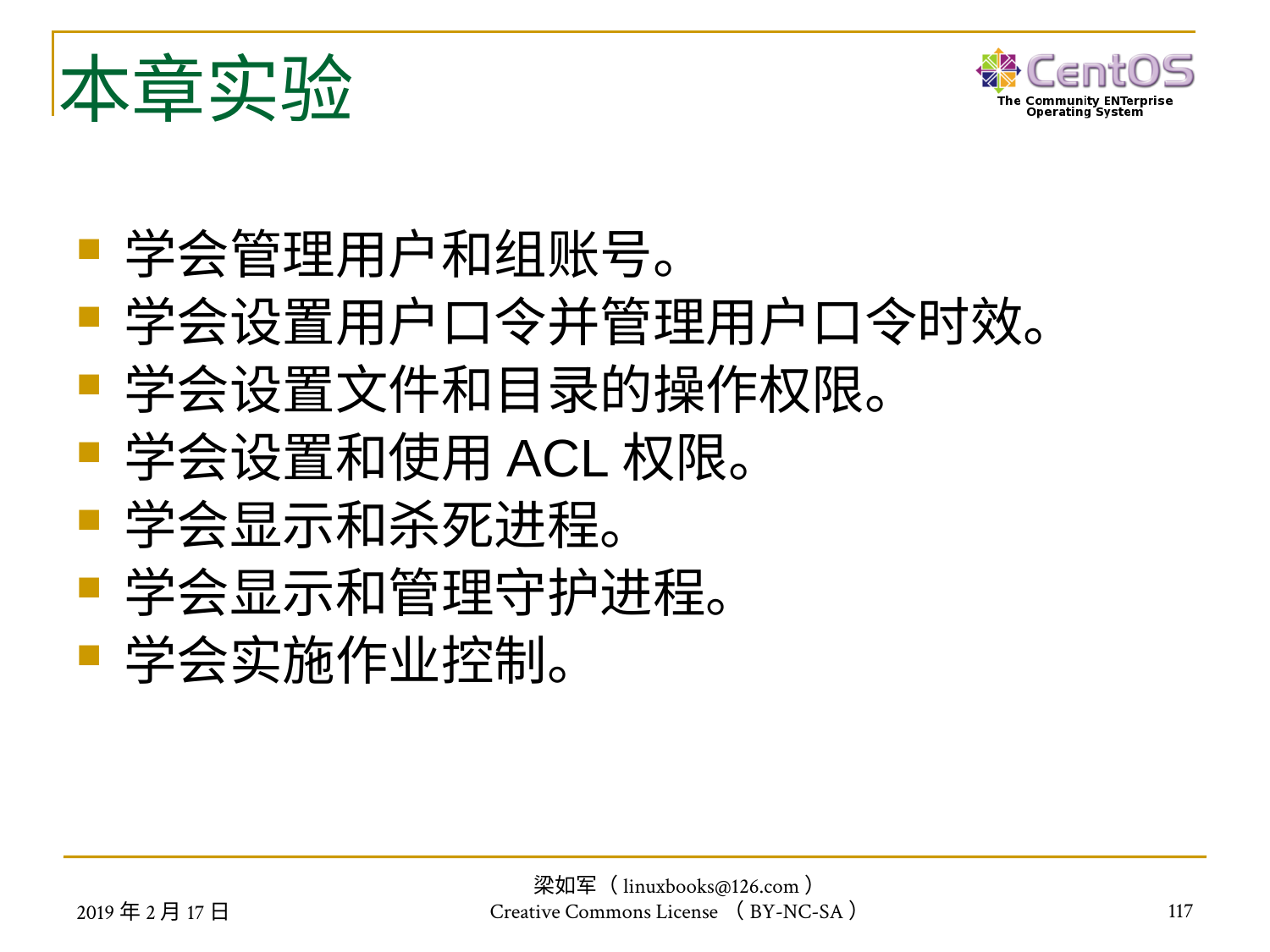

# 本章实验
学会管理用户和组账号。
学会设置用户口令并管理用户口令时效。
学会设置文件和目录的操作权限。
学会设置和使用ACL权限。
学会显示和杀死进程。
学会显示和管理守护进程。
学会实施作业控制。

梁如军（linuxbooks@126.com）
Creative Commons License（BY-NC-SA）
2019年2月17日
117